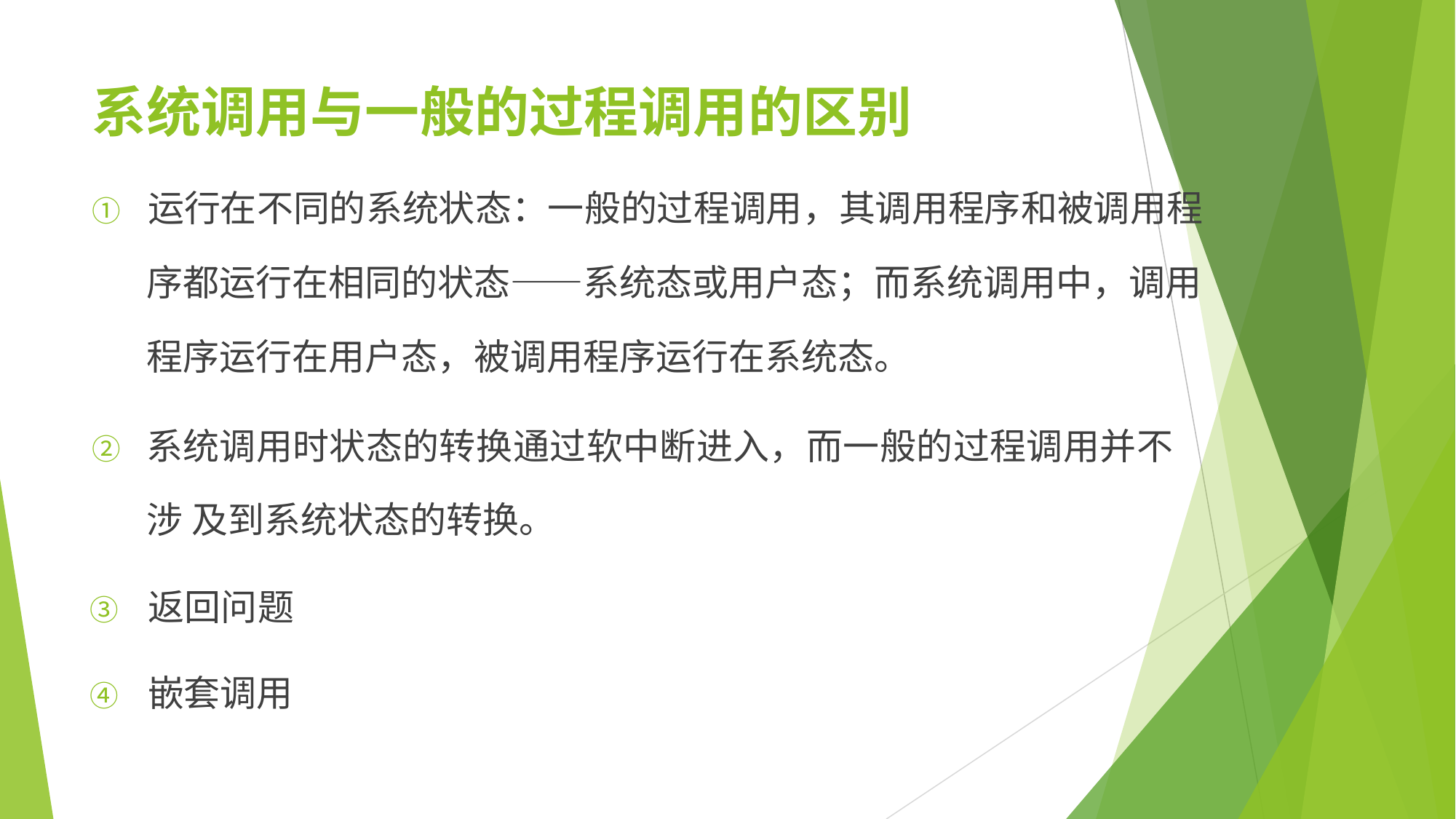

# 系统调用与一般的过程调用的区别
①	运行在不同的系统状态：一般的过程调用，其调用程序和被调用程
序都运行在相同的状态——系统态或用户态；而系统调用中，调用 程序运行在用户态，被调用程序运行在系统态。
②	系统调用时状态的转换通过软中断进入，而一般的过程调用并不涉 及到系统状态的转换。

③	返回问题

④	嵌套调用